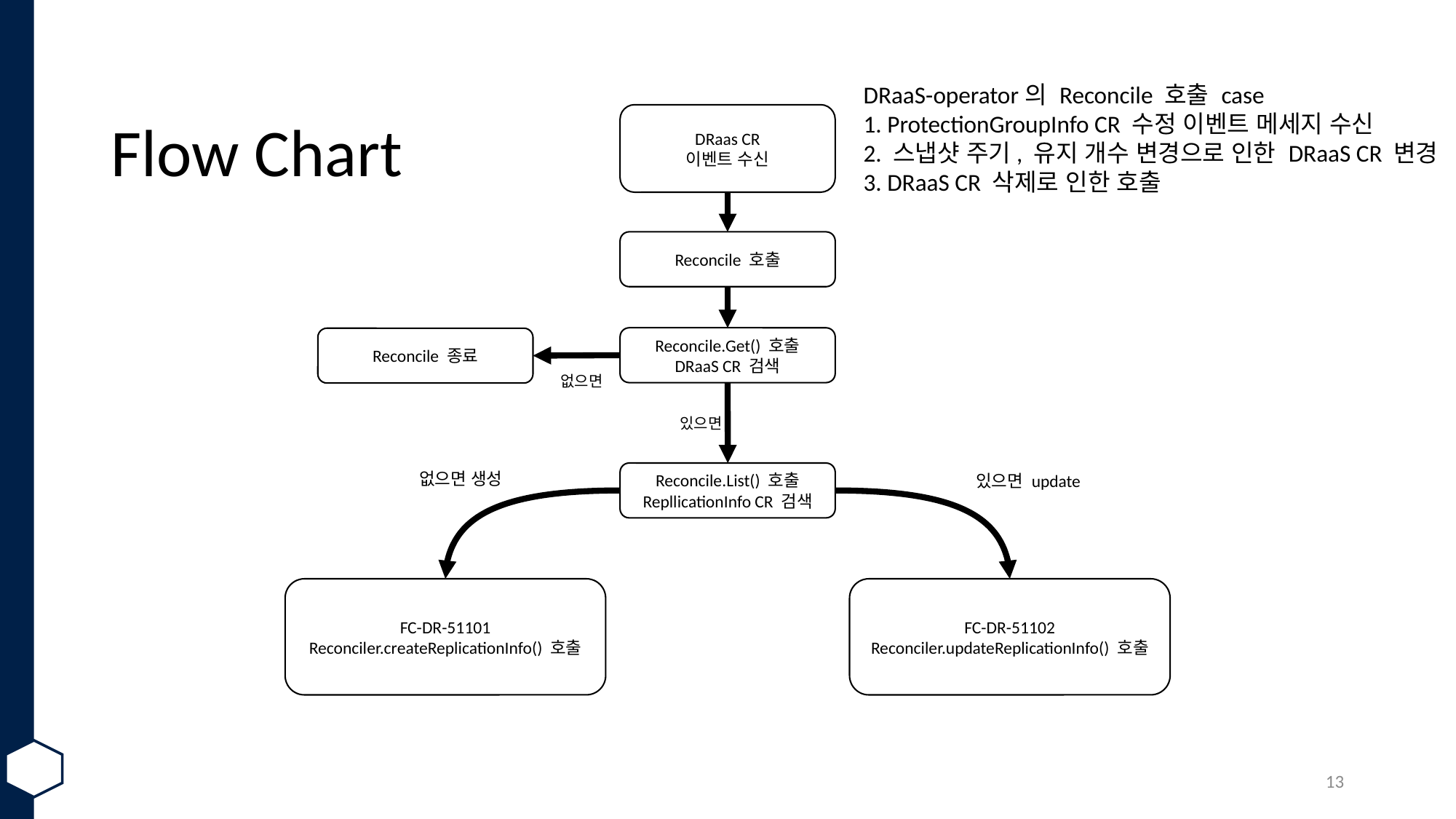

DRaaS-operator의 Reconcile 호출 case
1. ProtectionGroupInfo CR 수정 이벤트 메세지 수신
2. 스냅샷 주기, 유지 개수 변경으로 인한 DRaaS CR 변경
3. DRaaS CR 삭제로 인한 호출
# Flow Chart
DRaas CR
이벤트 수신
Reconcile 호출
Reconcile.Get() 호출
DRaaS CR 검색
Reconcile 종료
없으면
있으면
없으면 생성
Reconcile.List() 호출
RepllicationInfo CR 검색
있으면 update
FC-DR-51101
Reconciler.createReplicationInfo() 호출
FC-DR-51102
Reconciler.updateReplicationInfo() 호출
13